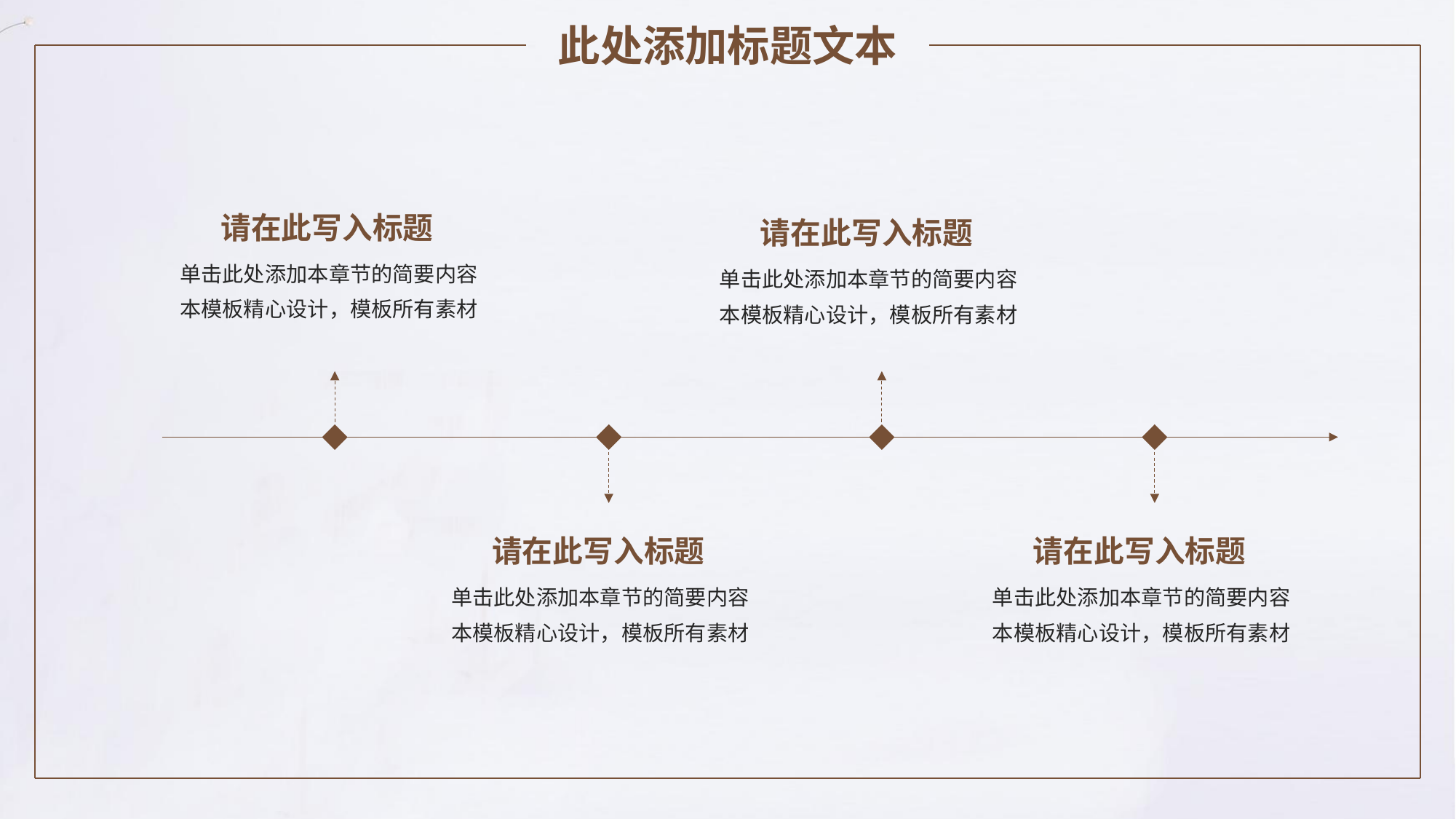

此处添加标题文本
请在此写入标题
单击此处添加本章节的简要内容
本模板精心设计，模板所有素材
请在此写入标题
单击此处添加本章节的简要内容
本模板精心设计，模板所有素材

请在此写入标题
单击此处添加本章节的简要内容
本模板精心设计，模板所有素材
请在此写入标题
单击此处添加本章节的简要内容
本模板精心设计，模板所有素材